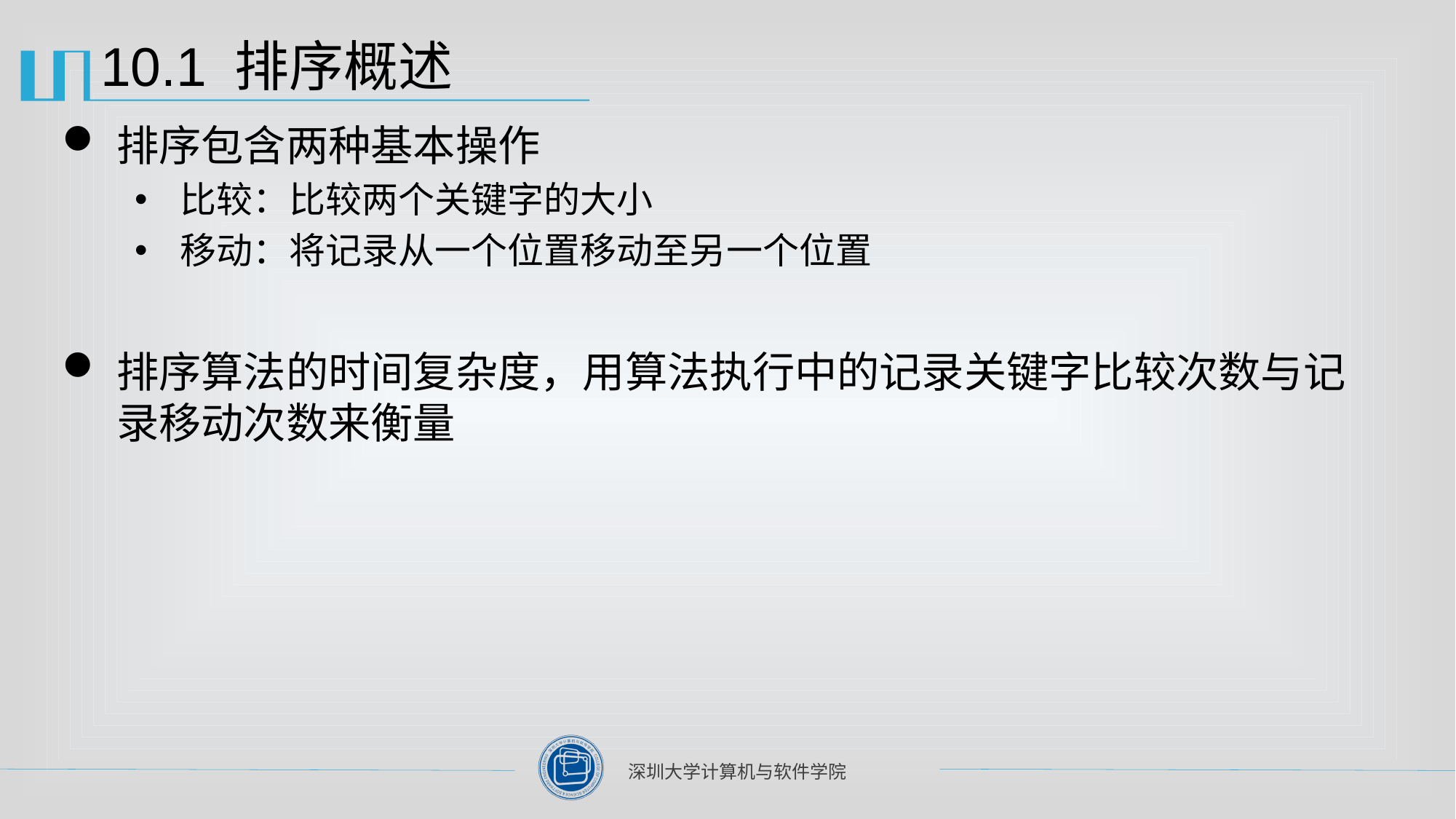

# 10.1 排序概述
排序包含两种基本操作
比较：比较两个关键字的大小
移动：将记录从一个位置移动至另一个位置

排序算法的时间复杂度，用算法执行中的记录关键字比较次数与记录移动次数来衡量

6